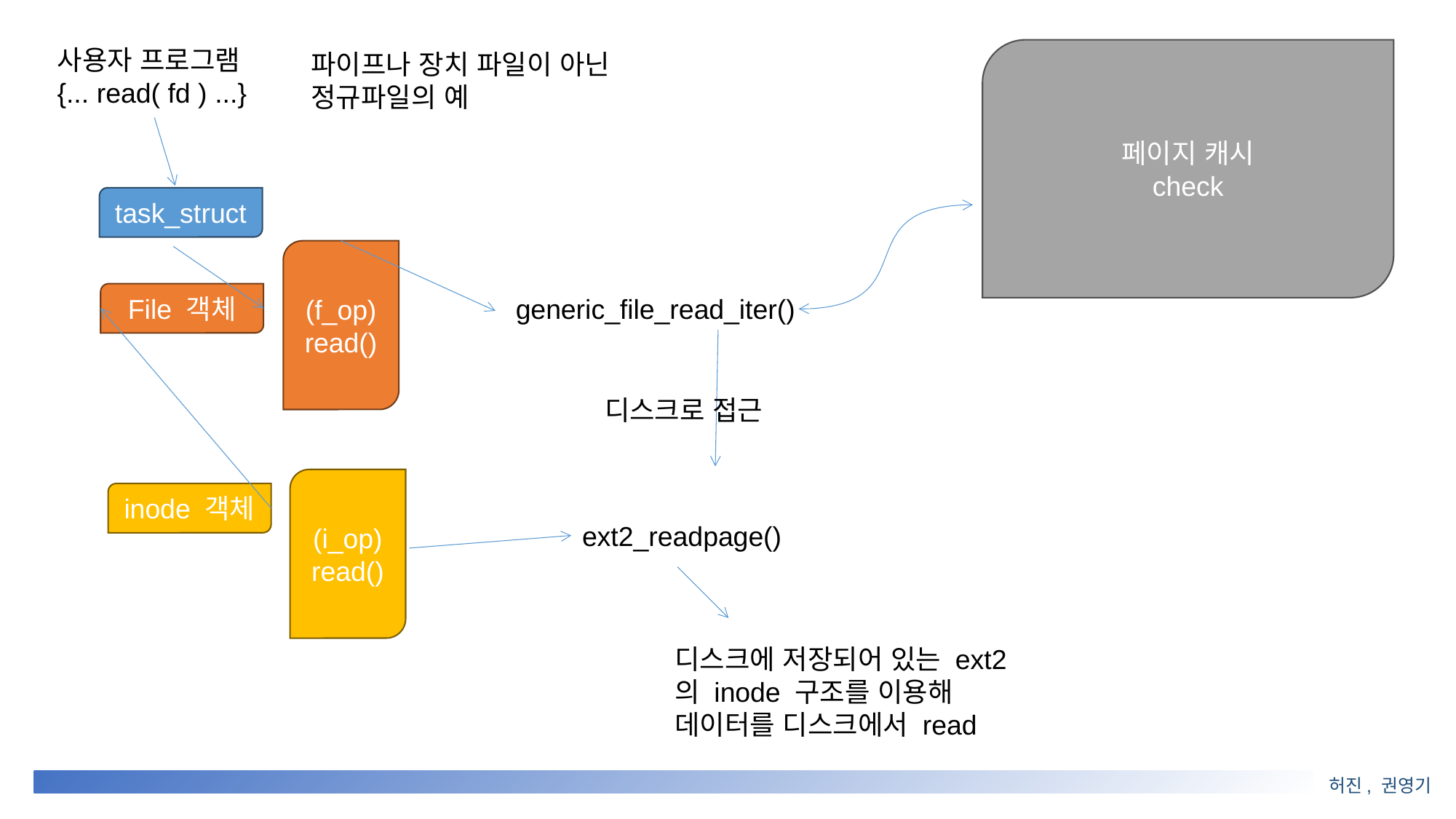

사용자 프로그램
{... read( fd ) ...}
페이지 캐시
check
파이프나 장치 파일이 아닌 정규파일의 예
task_struct
(f_op)
read()
File 객체
generic_file_read_iter()
디스크로 접근
(i_op)
read()
inode 객체
ext2_readpage()
디스크에 저장되어 있는 ext2의 inode 구조를 이용해 데이터를 디스크에서 read